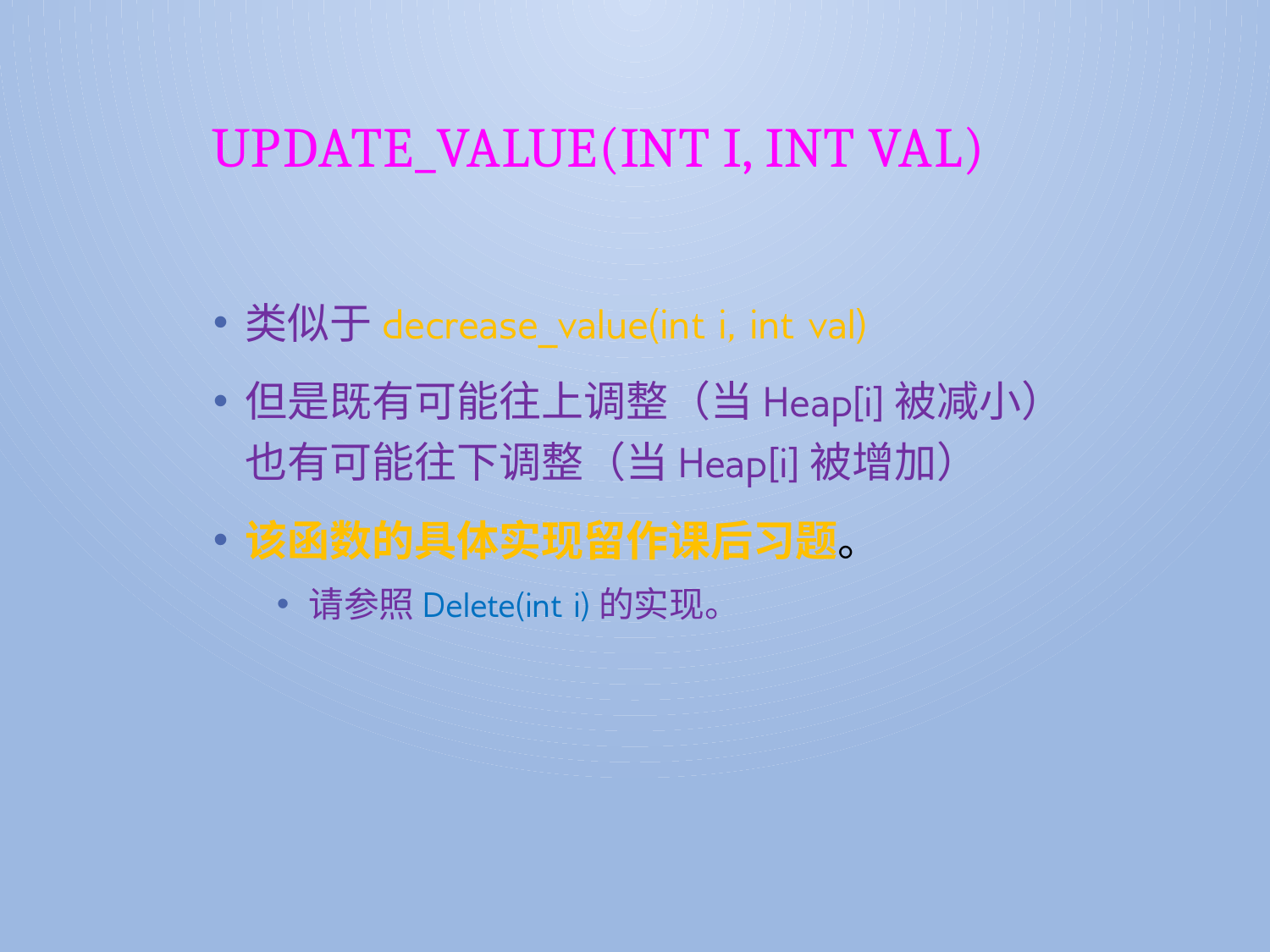

# Update_Value(int I, int val)
类似于decrease_value(int i, int val)
但是既有可能往上调整（当Heap[i]被减小）
也有可能往下调整（当Heap[i]被增加）
该函数的具体实现留作课后习题。
请参照Delete(int i)的实现。